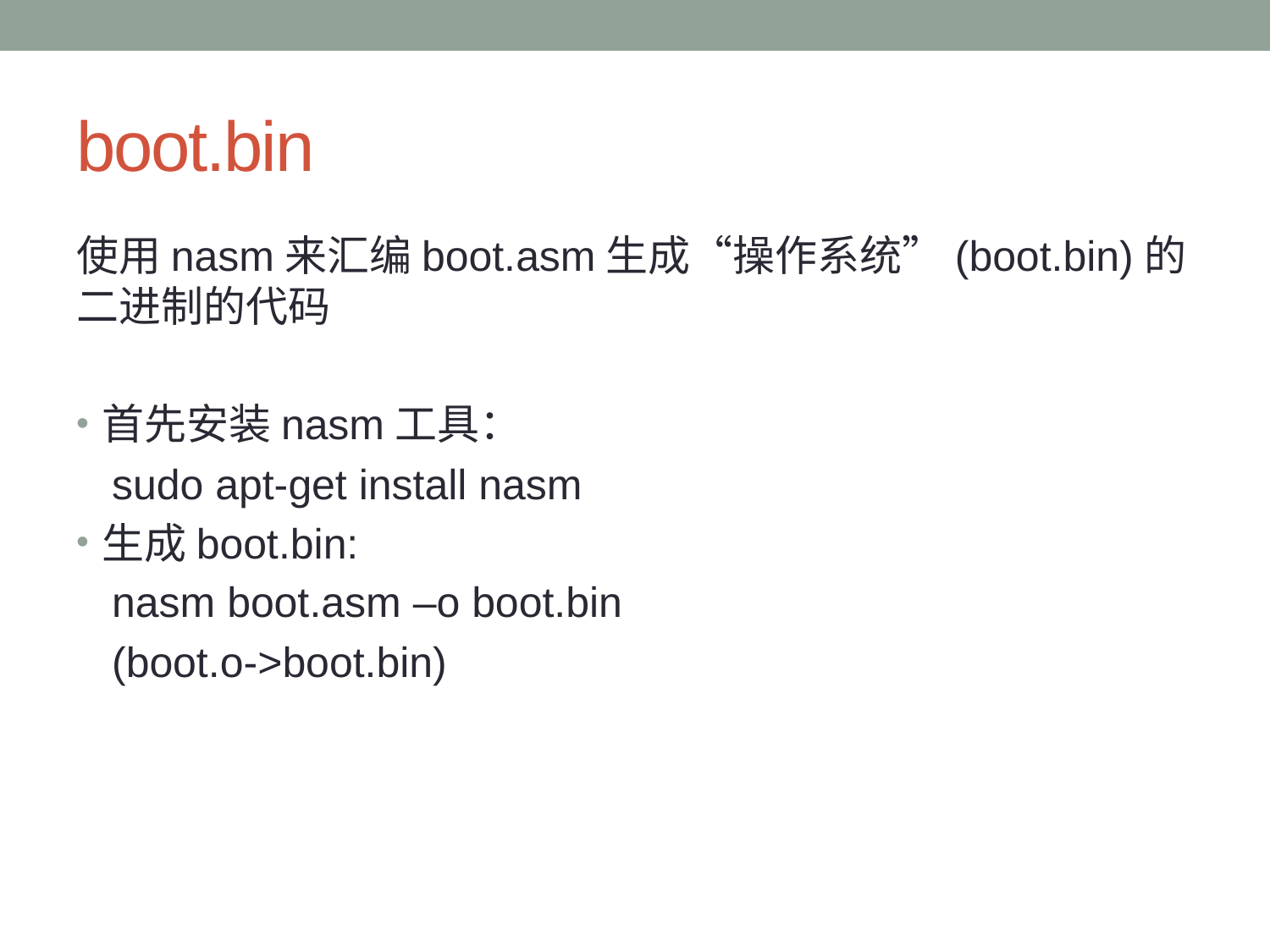

# boot.bin
使用nasm来汇编boot.asm生成“操作系统”(boot.bin)的二进制的代码

首先安装nasm工具：
   sudo apt-get install nasm
生成boot.bin:
   nasm boot.asm –o boot.bin
   (boot.o->boot.bin)